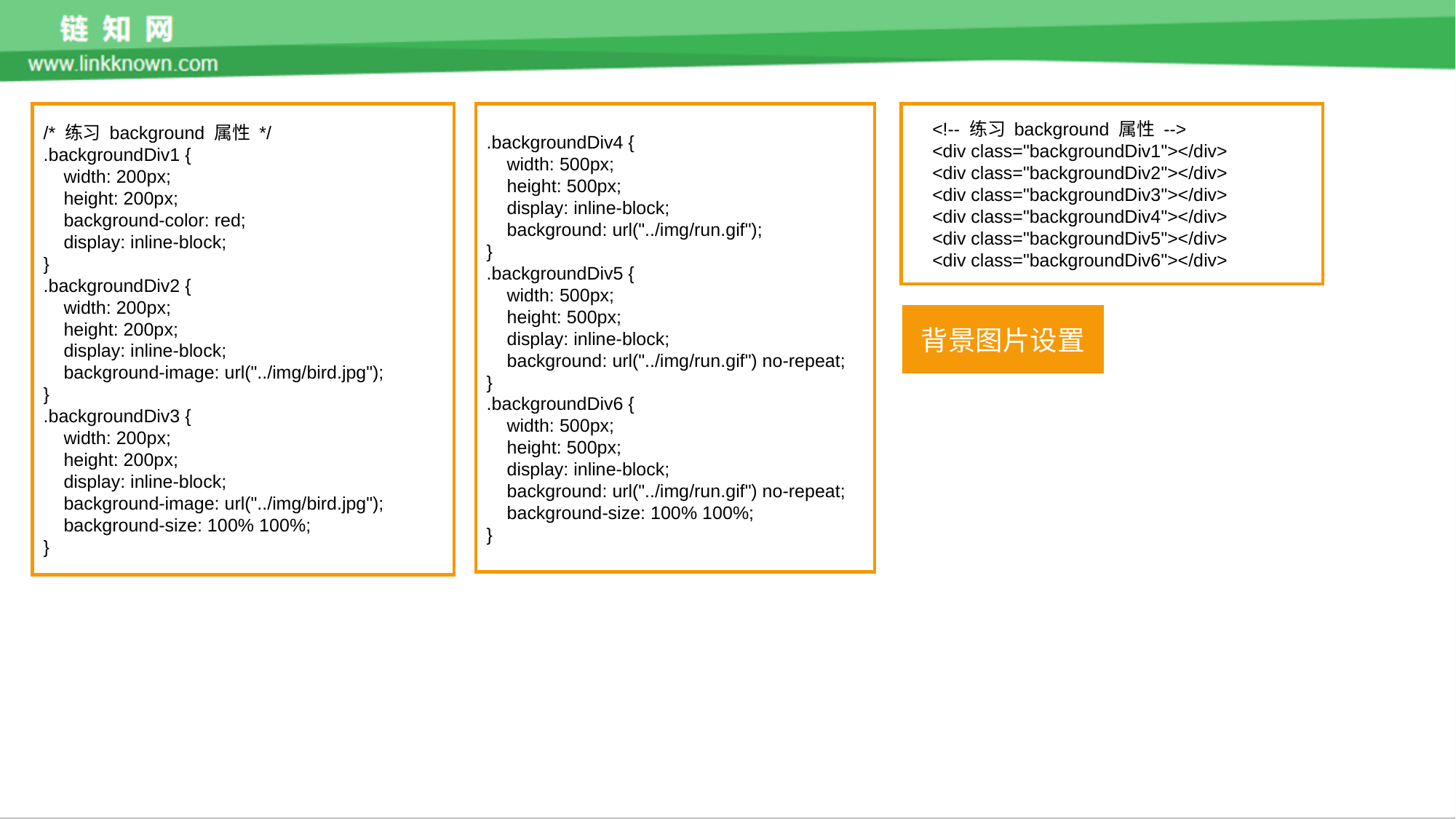

/* 练习 background 属性 */
.backgroundDiv1 {
    width: 200px;
    height: 200px;
    background-color: red;
    display: inline-block;
}
.backgroundDiv2 {
    width: 200px;
    height: 200px;
    display: inline-block;
    background-image: url("../img/bird.jpg");
}
.backgroundDiv3 {
    width: 200px;
    height: 200px;
    display: inline-block;
    background-image: url("../img/bird.jpg");
    background-size: 100% 100%;
}
.backgroundDiv4 {
    width: 500px;
    height: 500px;
    display: inline-block;
    background: url("../img/run.gif");
}
.backgroundDiv5 {
    width: 500px;
    height: 500px;
    display: inline-block;
    background: url("../img/run.gif") no-repeat;
}
.backgroundDiv6 {
    width: 500px;
    height: 500px;
    display: inline-block;
    background: url("../img/run.gif") no-repeat;
    background-size: 100% 100%;
}
    <!-- 练习 background 属性 -->
    <div class="backgroundDiv1"></div>
    <div class="backgroundDiv2"></div>
    <div class="backgroundDiv3"></div>
    <div class="backgroundDiv4"></div>
    <div class="backgroundDiv5"></div>
    <div class="backgroundDiv6"></div>
背景图片设置